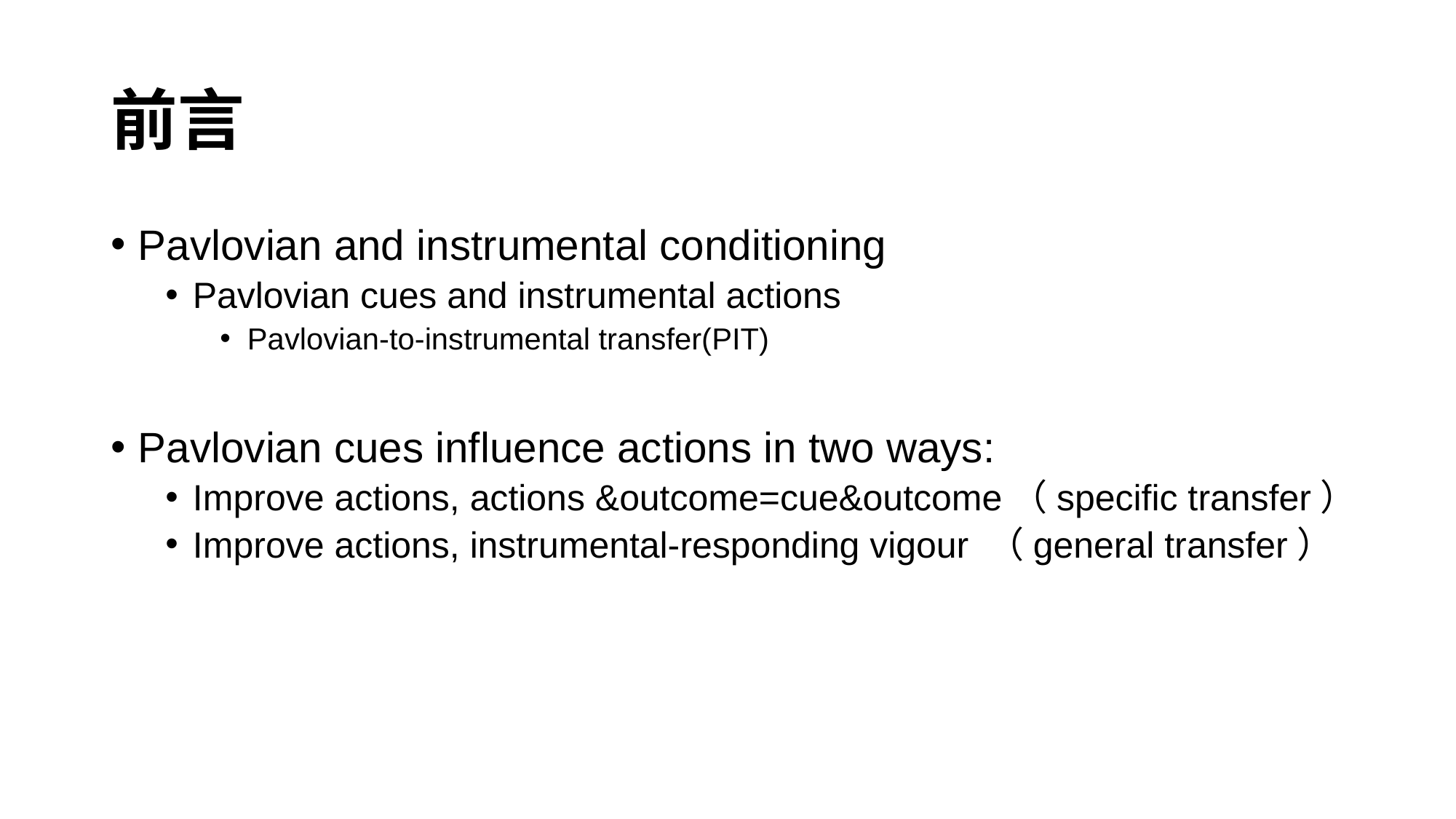

# 前言
Pavlovian and instrumental conditioning
Pavlovian cues and instrumental actions
Pavlovian-to-instrumental transfer(PIT)

Pavlovian cues influence actions in two ways:
Improve actions, actions &outcome=cue&outcome（specific transfer）
Improve actions, instrumental-responding vigour （general transfer）